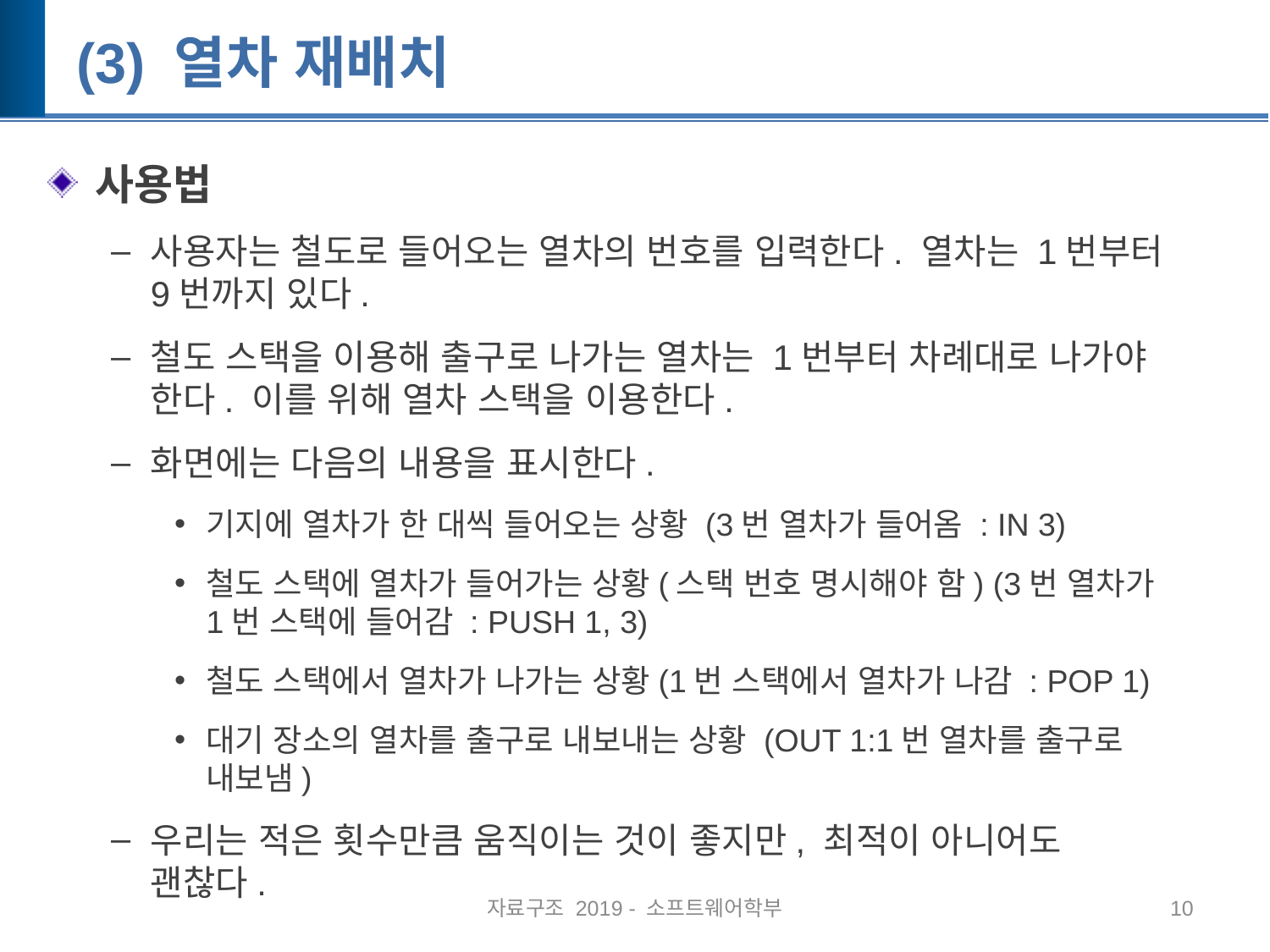

# (3) 열차 재배치
사용법
사용자는 철도로 들어오는 열차의 번호를 입력한다. 열차는 1번부터 9번까지 있다.
철도 스택을 이용해 출구로 나가는 열차는 1번부터 차례대로 나가야 한다. 이를 위해 열차 스택을 이용한다.
화면에는 다음의 내용을 표시한다.
기지에 열차가 한 대씩 들어오는 상황 (3번 열차가 들어옴 : IN 3)
철도 스택에 열차가 들어가는 상황(스택 번호 명시해야 함) (3번 열차가 1번 스택에 들어감 : PUSH 1, 3)
철도 스택에서 열차가 나가는 상황(1번 스택에서 열차가 나감 : POP 1)
대기 장소의 열차를 출구로 내보내는 상황 (OUT 1:1번 열차를 출구로 내보냄)
우리는 적은 횟수만큼 움직이는 것이 좋지만, 최적이 아니어도 괜찮다.

자료구조 2019 - 소프트웨어학부
10